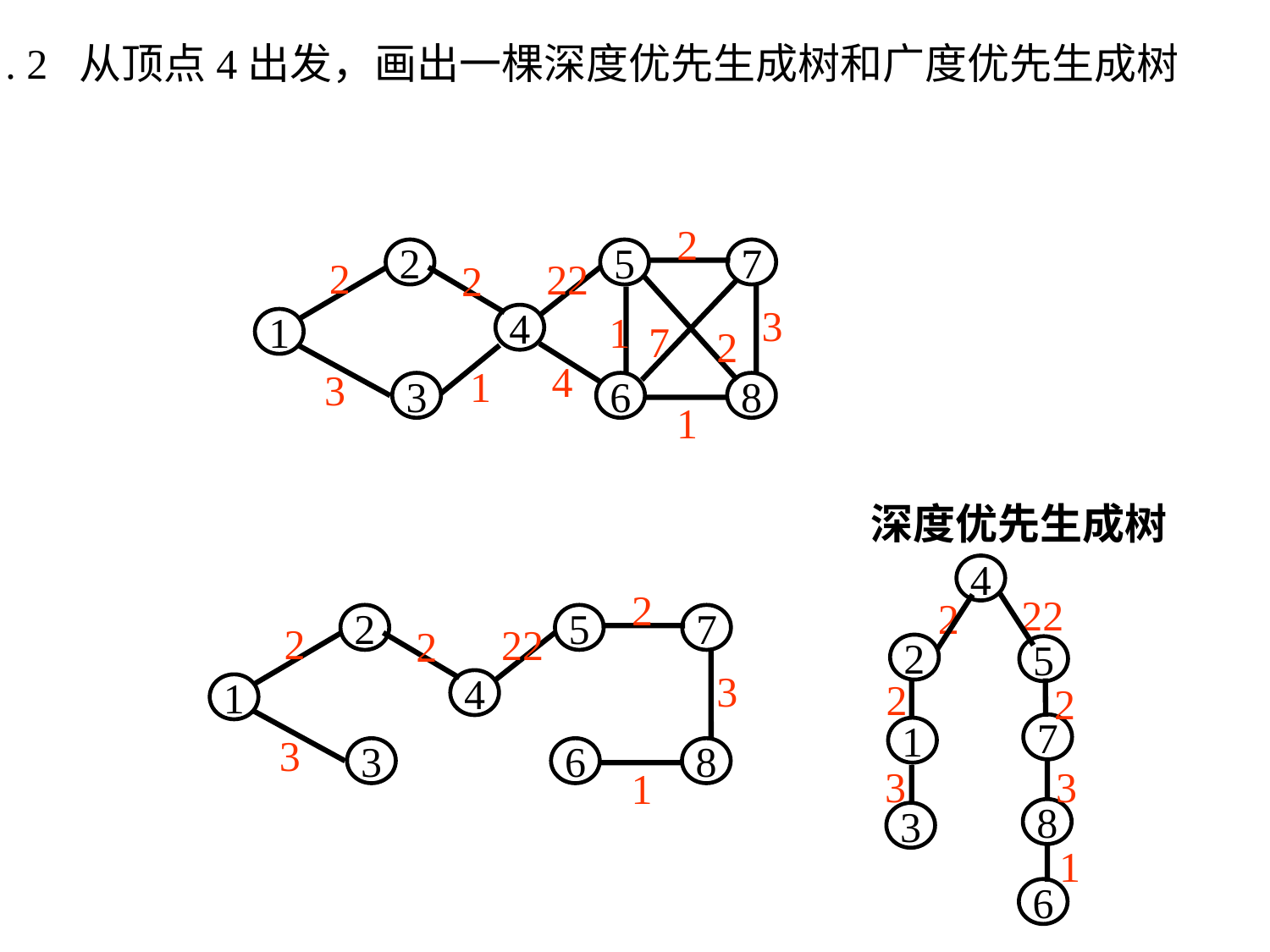

5 . 2  从顶点4出发，画出一棵深度优先生成树和广度优先生成树
2
2
22
2
3
1
7
2
4
1
3
1
2
5
7
4
1
3
6
8

深度优先生成树
4
22
2

2
5
2
2

7
1
3
3

8
3
1

6
2
7

2
2

5
22

2

1

3
8
4

3
3
6
1